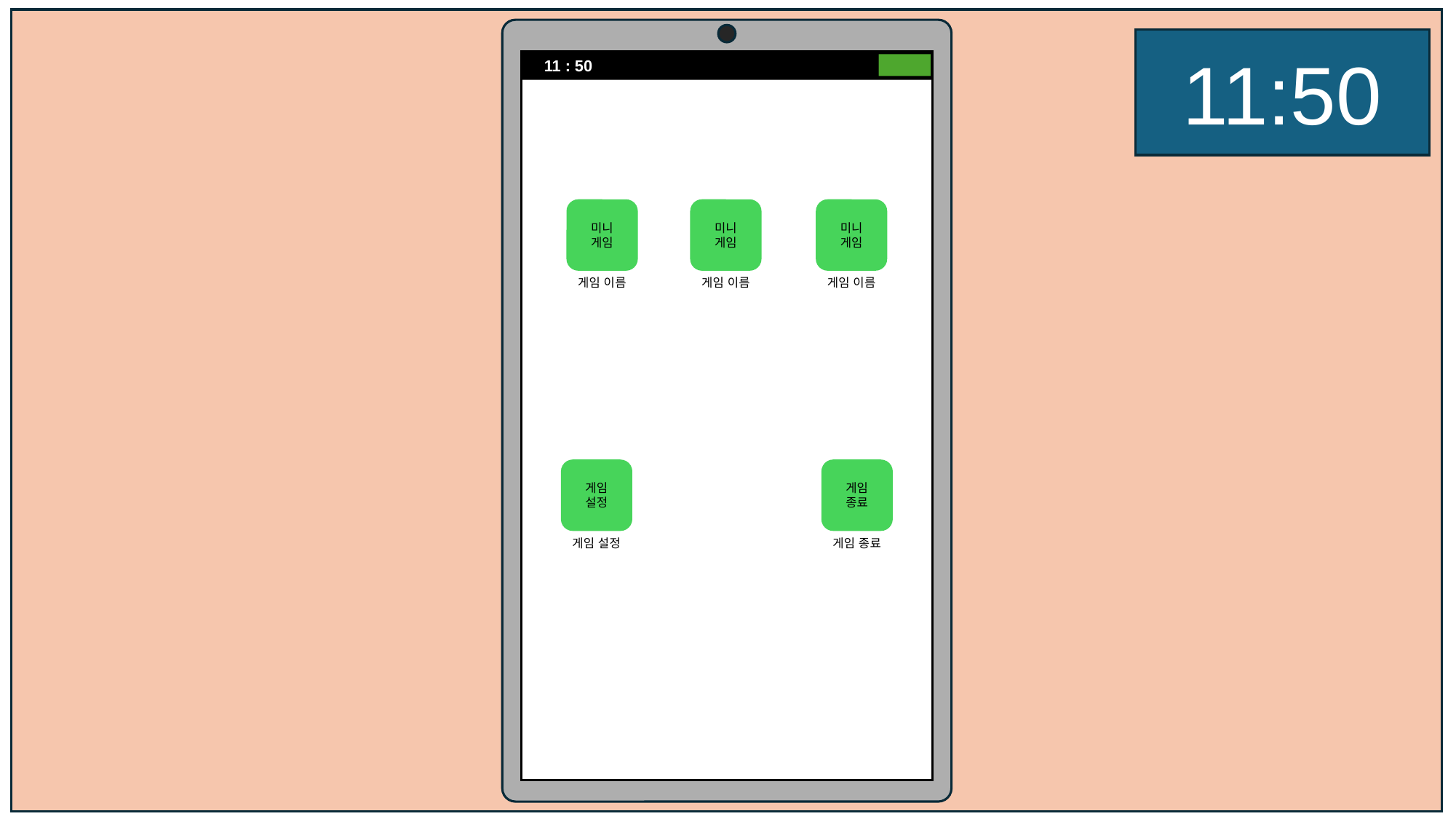

11:50

11 : 50

미니
게임
게임 이름
미니
게임
게임 이름
미니
게임
게임 이름

게임
설정
게임 설정
게임
종료
게임 종료